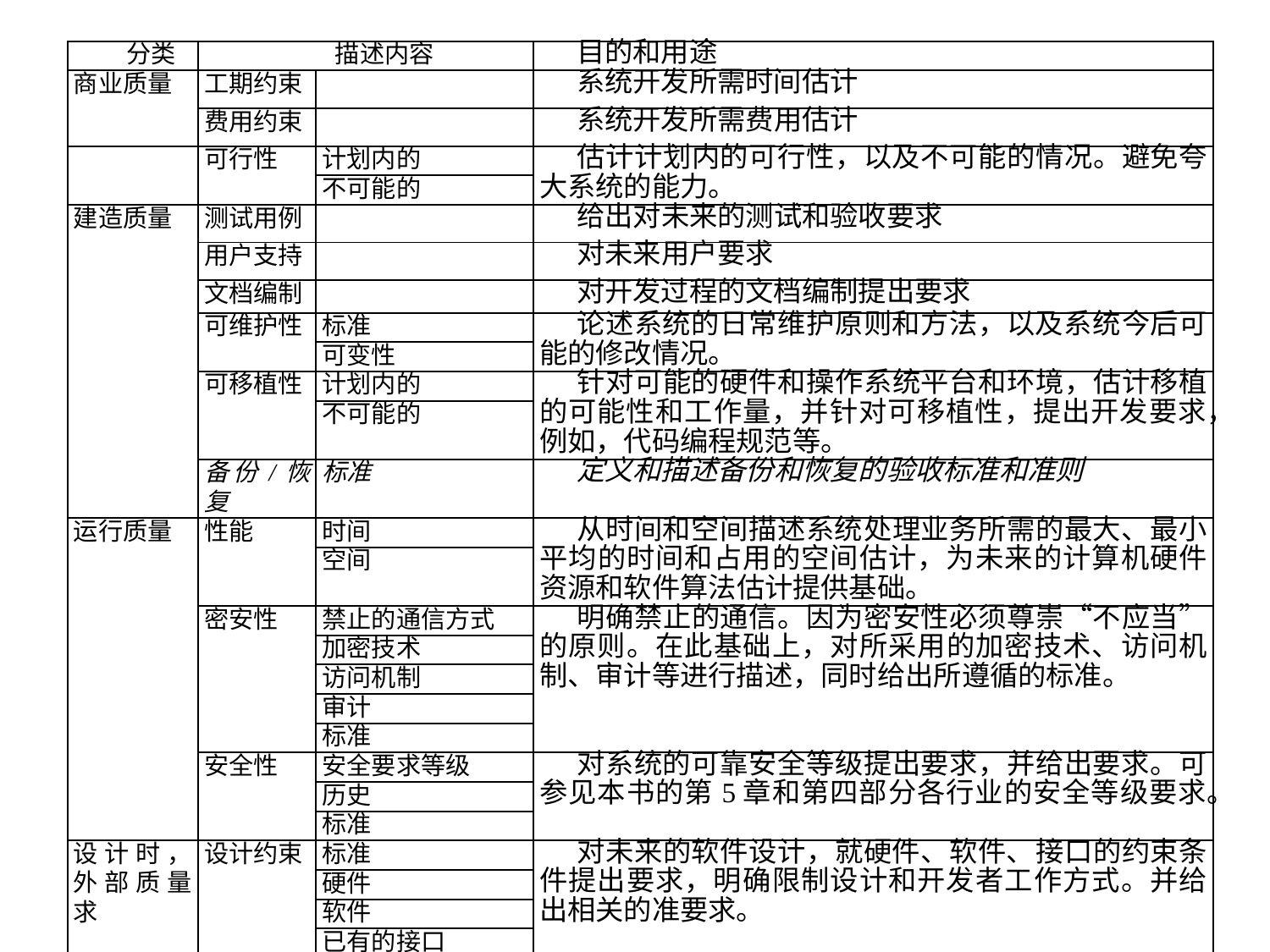

| 分类 | 描述内容 |  | 目的和用途 |
| --- | --- | --- | --- |
| 商业质量 | 工期约束 |  | 系统开发所需时间估计 |
|  | 费用约束 |  | 系统开发所需费用估计 |
|  | 可行性 | 计划内的 | 估计计划内的可行性，以及不可能的情况。避免夸大系统的能力。 |
|  |  | 不可能的 |  |
| 建造质量 | 测试用例 |  | 给出对未来的测试和验收要求 |
|  | 用户支持 |  | 对未来用户要求 |
|  | 文档编制 |  | 对开发过程的文档编制提出要求 |
|  | 可维护性 | 标准 | 论述系统的日常维护原则和方法，以及系统今后可能的修改情况。 |
|  |  | 可变性 |  |
|  | 可移植性 | 计划内的 | 针对可能的硬件和操作系统平台和环境，估计移植的可能性和工作量，并针对可移植性，提出开发要求，例如，代码编程规范等。 |
|  |  | 不可能的 |  |
|  | 备份/恢复 | 标准 | 定义和描述备份和恢复的验收标准和准则 |
| 运行质量 | 性能 | 时间 | 从时间和空间描述系统处理业务所需的最大、最小平均的时间和占用的空间估计，为未来的计算机硬件资源和软件算法估计提供基础。 |
|  |  | 空间 |  |
|  | 密安性 | 禁止的通信方式 | 明确禁止的通信。因为密安性必须尊崇“不应当”的原则。在此基础上，对所采用的加密技术、访问机制、审计等进行描述，同时给出所遵循的标准。 |
|  |  | 加密技术 |  |
|  |  | 访问机制 |  |
|  |  | 审计 |  |
|  |  | 标准 |  |
|  | 安全性 | 安全要求等级 | 对系统的可靠安全等级提出要求，并给出要求。可参见本书的第5章和第四部分各行业的安全等级要求。 |
|  |  | 历史 |  |
|  |  | 标准 |  |
| 设计时，外部质量求 | 设计约束 | 标准 | 对未来的软件设计，就硬件、软件、接口的约束条件提出要求，明确限制设计和开发者工作方式。并给出相关的准要求。 |
|  |  | 硬件 |  |
|  |  | 软件 |  |
|  |  | 已有的接口 |  |